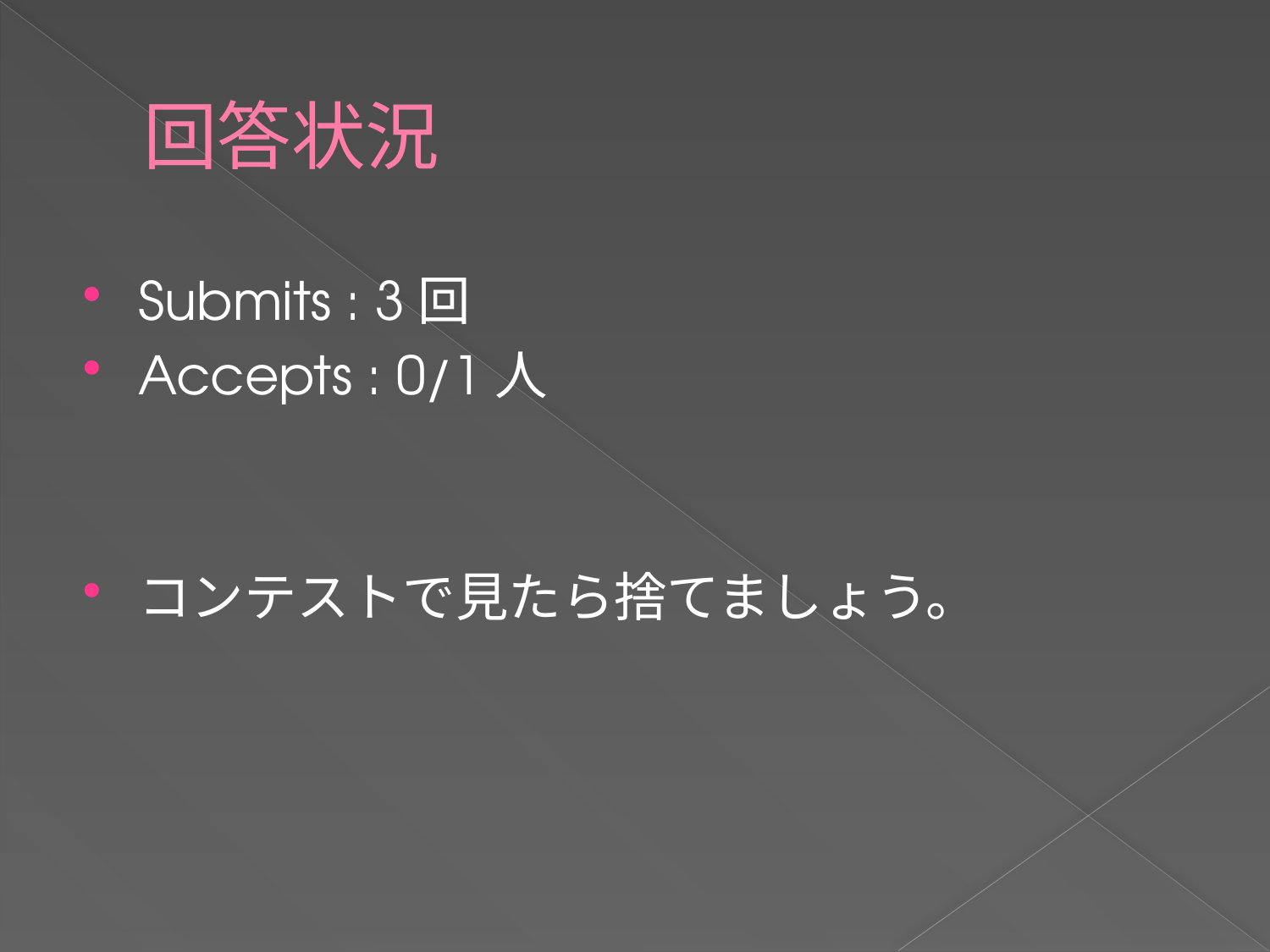

# 回答状況
Submits : 3回
Accepts : 0/1人

コンテストで見たら捨てましょう。